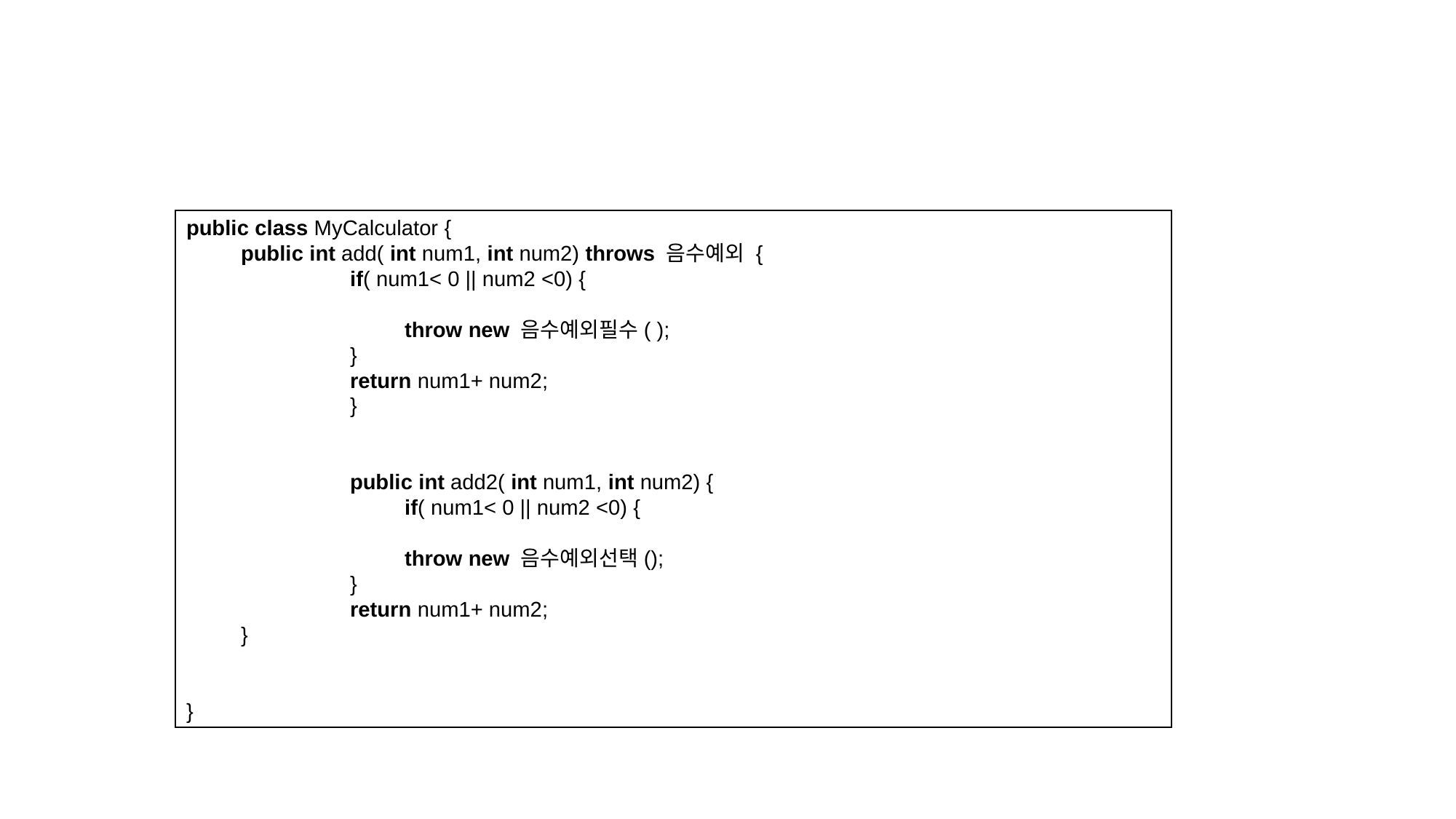

public class MyCalculator {
public int add( int num1, int num2) throws 음수예외 {
if( num1< 0 || num2 <0) {

throw new 음수예외필수( );
}
return num1+ num2;
}

public int add2( int num1, int num2) {
if( num1< 0 || num2 <0) {

throw new 음수예외선택();
}
return num1+ num2;
}

}